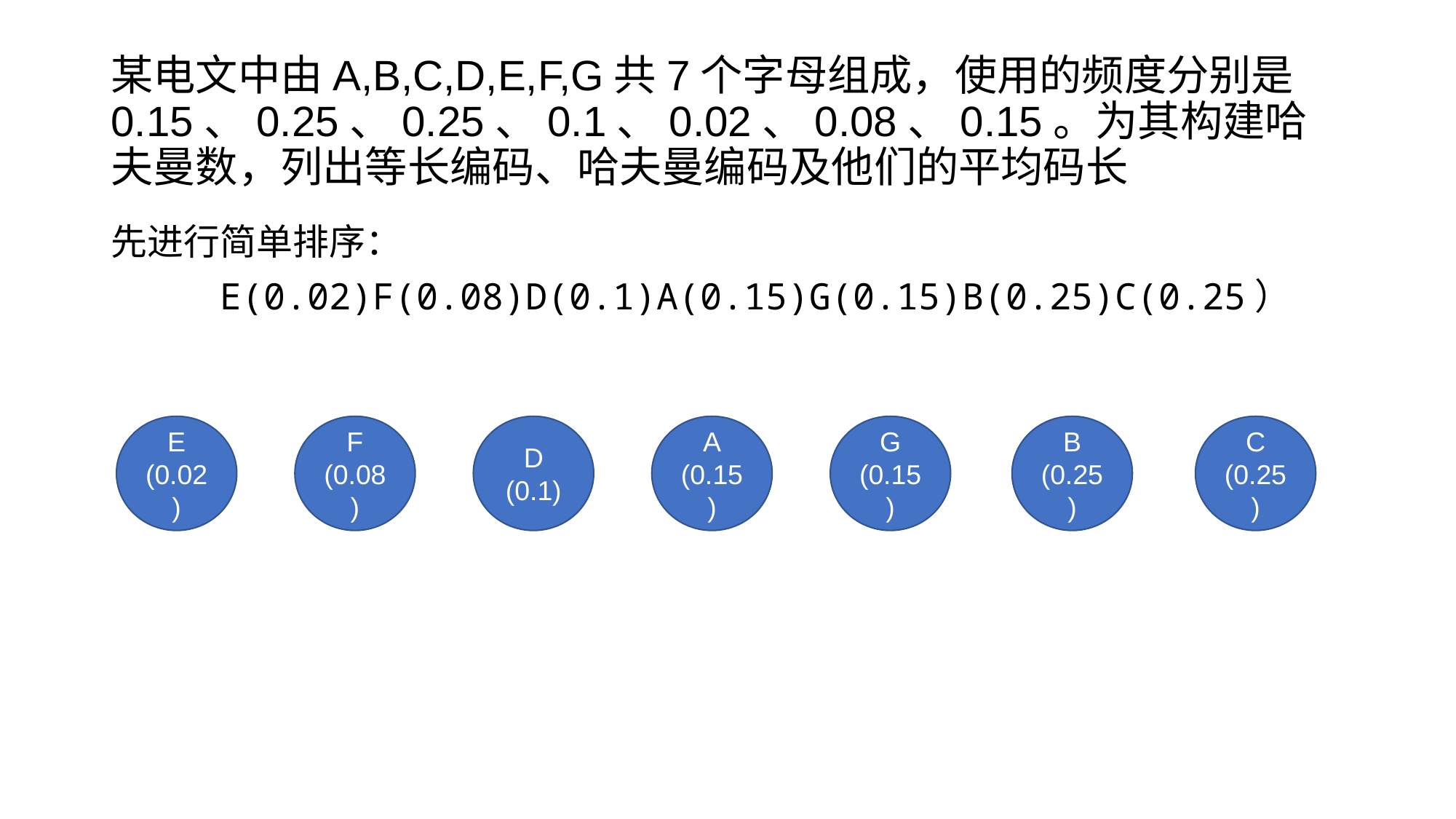

# 某电文中由A,B,C,D,E,F,G共7个字母组成，使用的频度分别是0.15、0.25、0.25、0.1、0.02、0.08、0.15。为其构建哈夫曼数，列出等长编码、哈夫曼编码及他们的平均码长
先进行简单排序：
	E(0.02)F(0.08)D(0.1)A(0.15)G(0.15)B(0.25)C(0.25）

E
(0.02)
F
(0.08)
D
(0.1)
G
(0.15)
A
(0.15)
B
(0.25)
C
(0.25)